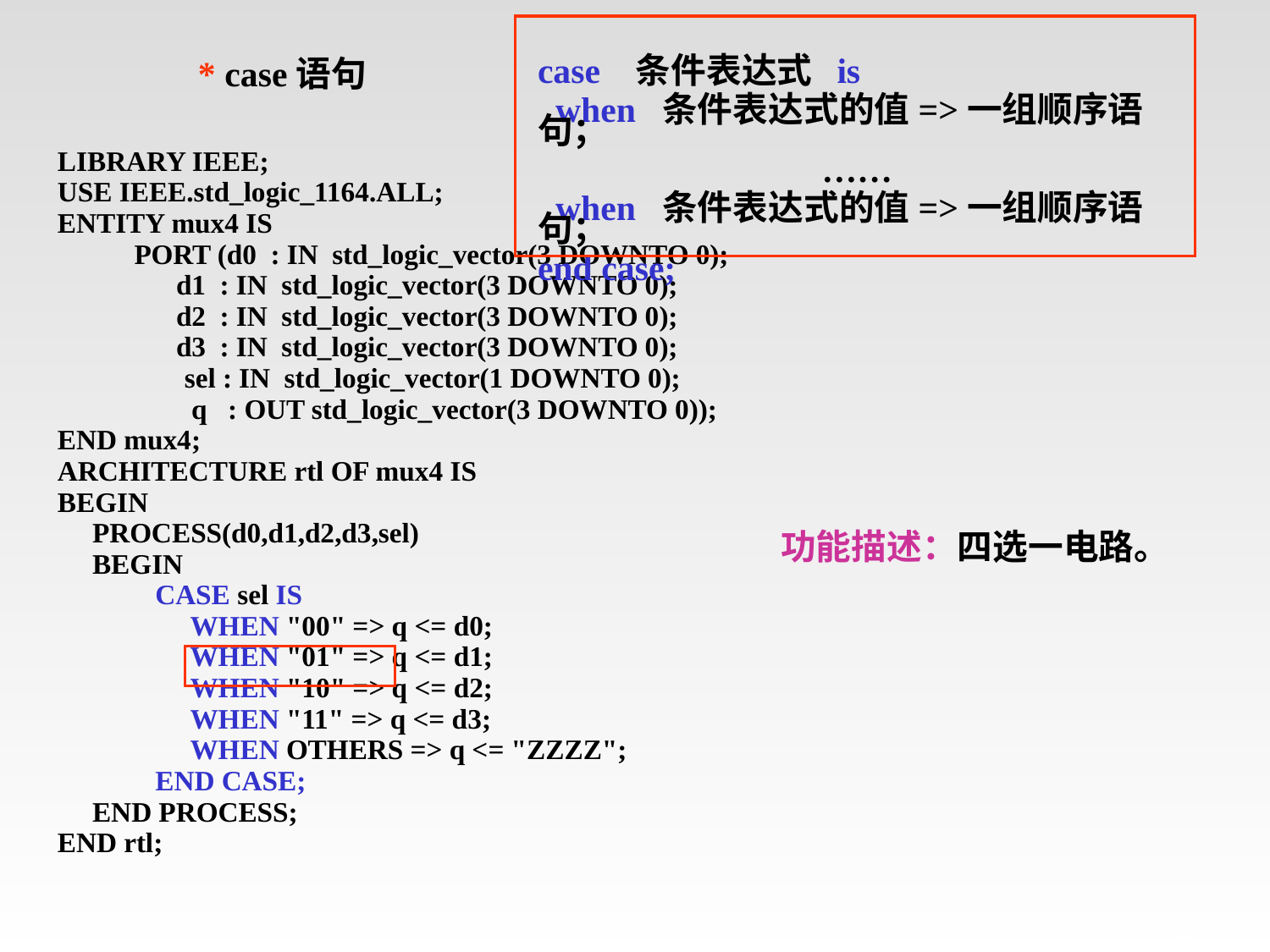

case   条件表达式  is
  when  条件表达式的值=>一组顺序语句；
                                ……
  when  条件表达式的值=>一组顺序语句；
end case;

* case语句
LIBRARY IEEE;
USE IEEE.std_logic_1164.ALL;
ENTITY mux4 IS
           PORT (d0  : IN  std_logic_vector(3 DOWNTO 0);
                 d1  : IN  std_logic_vector(3 DOWNTO 0);
                 d2  : IN  std_logic_vector(3 DOWNTO 0);
                 d3  : IN  std_logic_vector(3 DOWNTO 0);
	sel : IN  std_logic_vector(1 DOWNTO 0);
	 q   : OUT std_logic_vector(3 DOWNTO 0));
END mux4;
ARCHITECTURE rtl OF mux4 IS
BEGIN
     PROCESS(d0,d1,d2,d3,sel)
     BEGIN
              CASE sel IS
                   WHEN "00" => q <= d0;
                   WHEN "01" => q <= d1;
                   WHEN "10" => q <= d2;
                   WHEN "11" => q <= d3;
                   WHEN OTHERS => q <= "ZZZZ";
              END CASE;
     END PROCESS;
END rtl;
功能描述：四选一电路。

# 顺序描述语句case